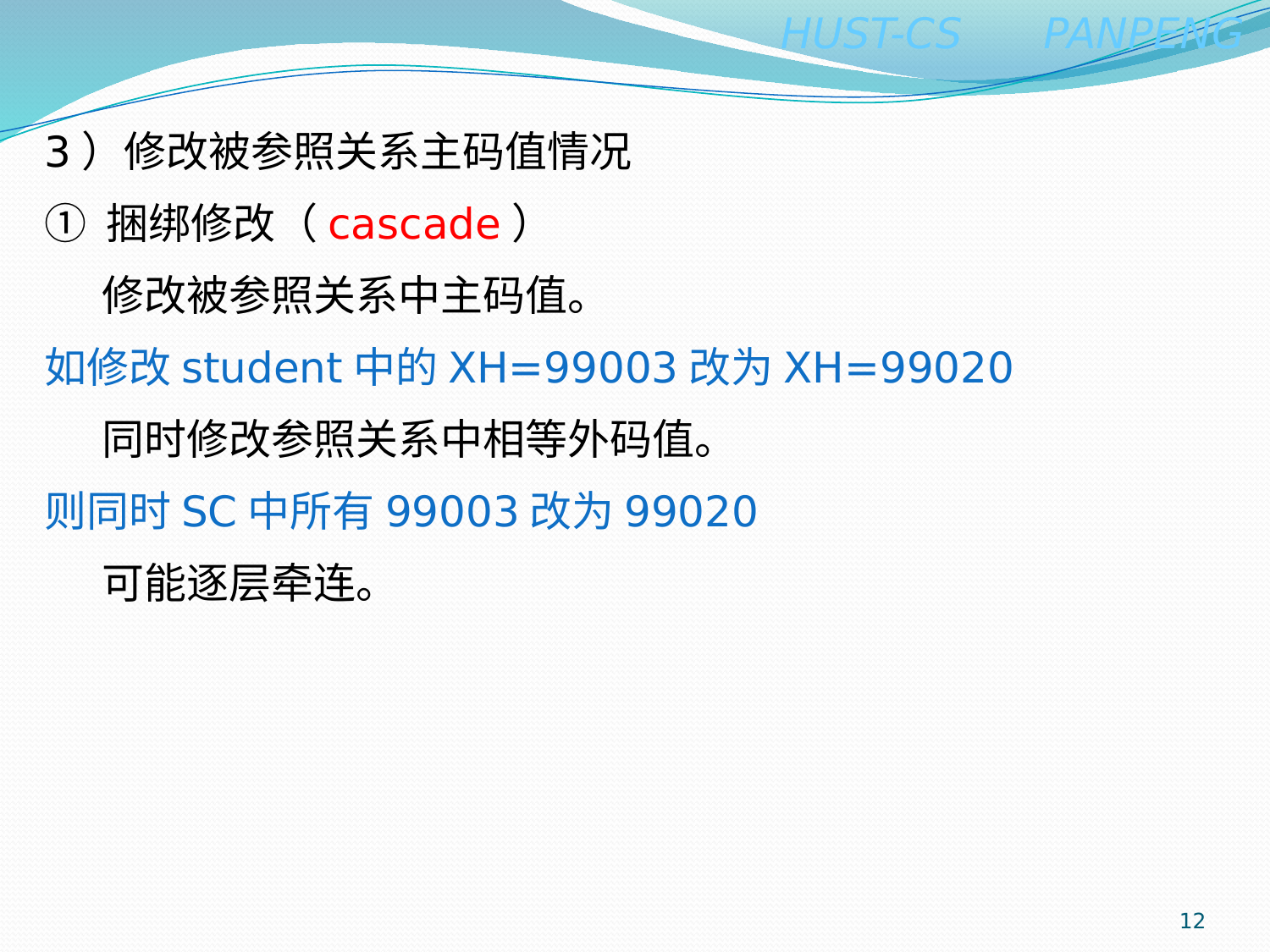

3）修改被参照关系主码值情况
① 捆绑修改（cascade）
     修改被参照关系中主码值。
如修改student中的XH=99003改为XH=99020
     同时修改参照关系中相等外码值。
则同时SC中所有99003改为99020
     可能逐层牵连。
12